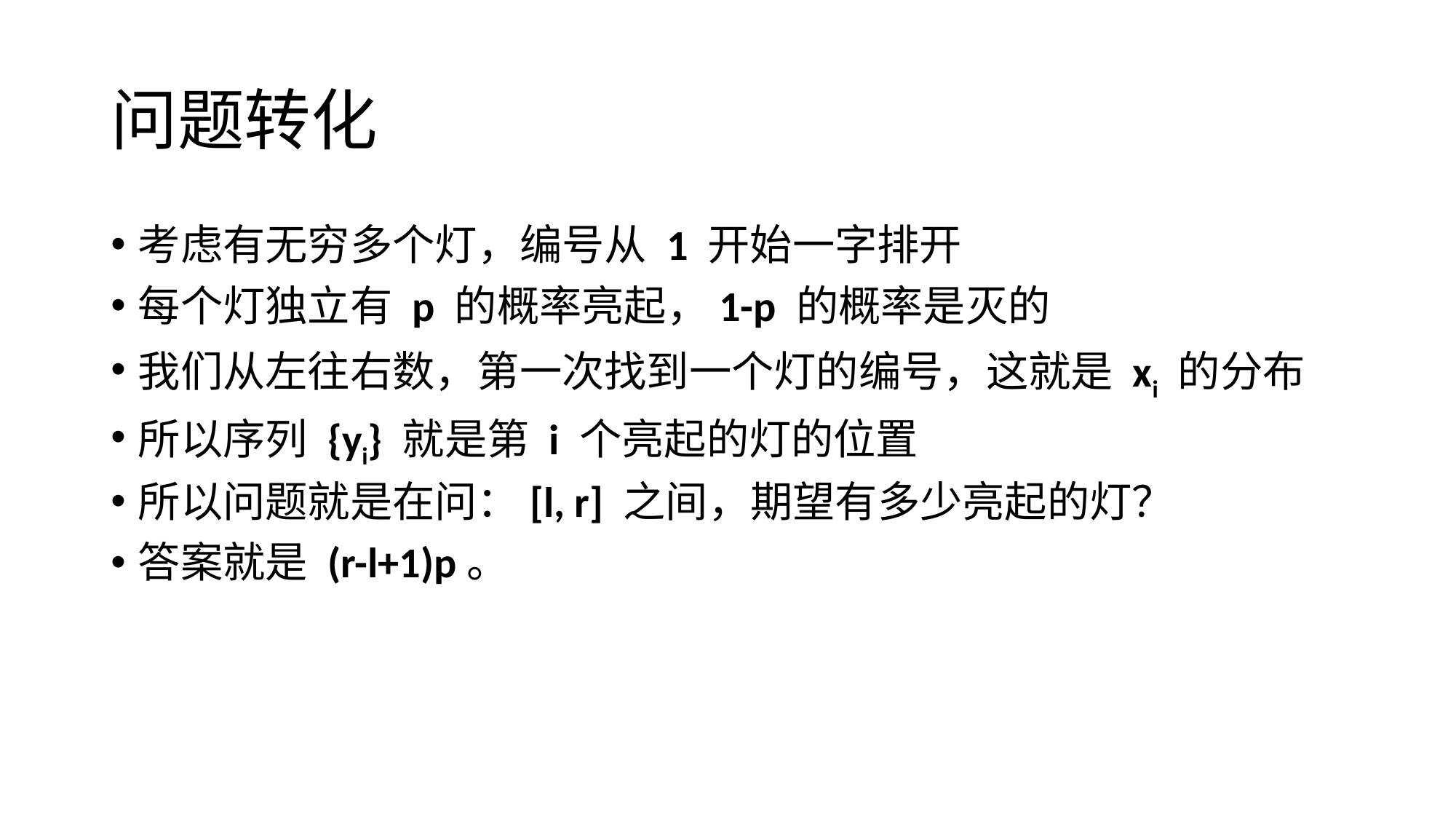

# 问题转化
考虑有无穷多个灯，编号从 1 开始一字排开
每个灯独立有 p 的概率亮起，1-p 的概率是灭的
我们从左往右数，第一次找到一个灯的编号，这就是 xi 的分布
所以序列 {yi} 就是第 i 个亮起的灯的位置
所以问题就是在问：[l, r] 之间，期望有多少亮起的灯？
答案就是 (r-l+1)p。